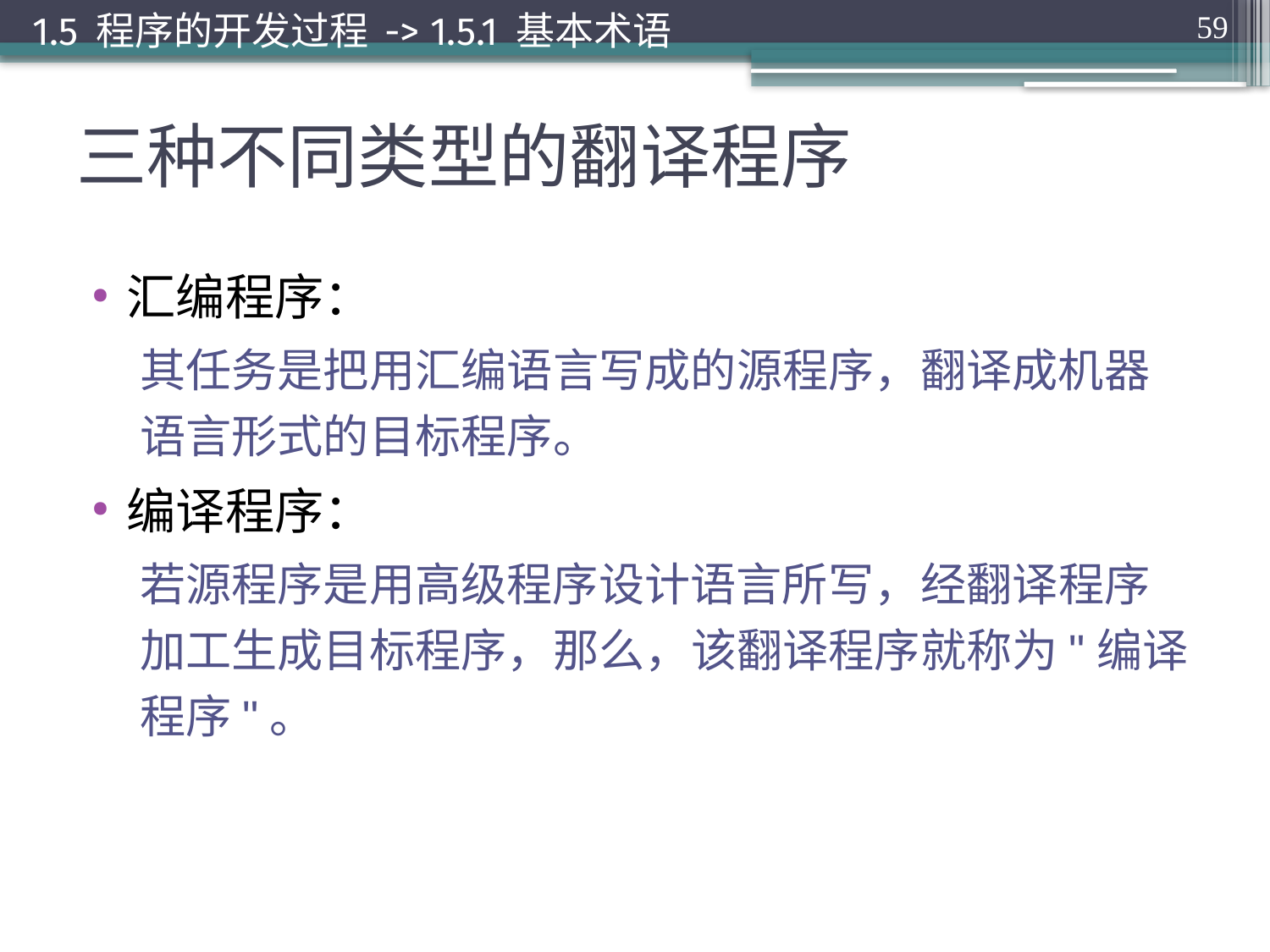

1.5 程序的开发过程 -> 1.5.1 基本术语
59
# 三种不同类型的翻译程序
汇编程序：
其任务是把用汇编语言写成的源程序，翻译成机器语言形式的目标程序。
编译程序：
若源程序是用高级程序设计语言所写，经翻译程序加工生成目标程序，那么，该翻译程序就称为"编译程序"。